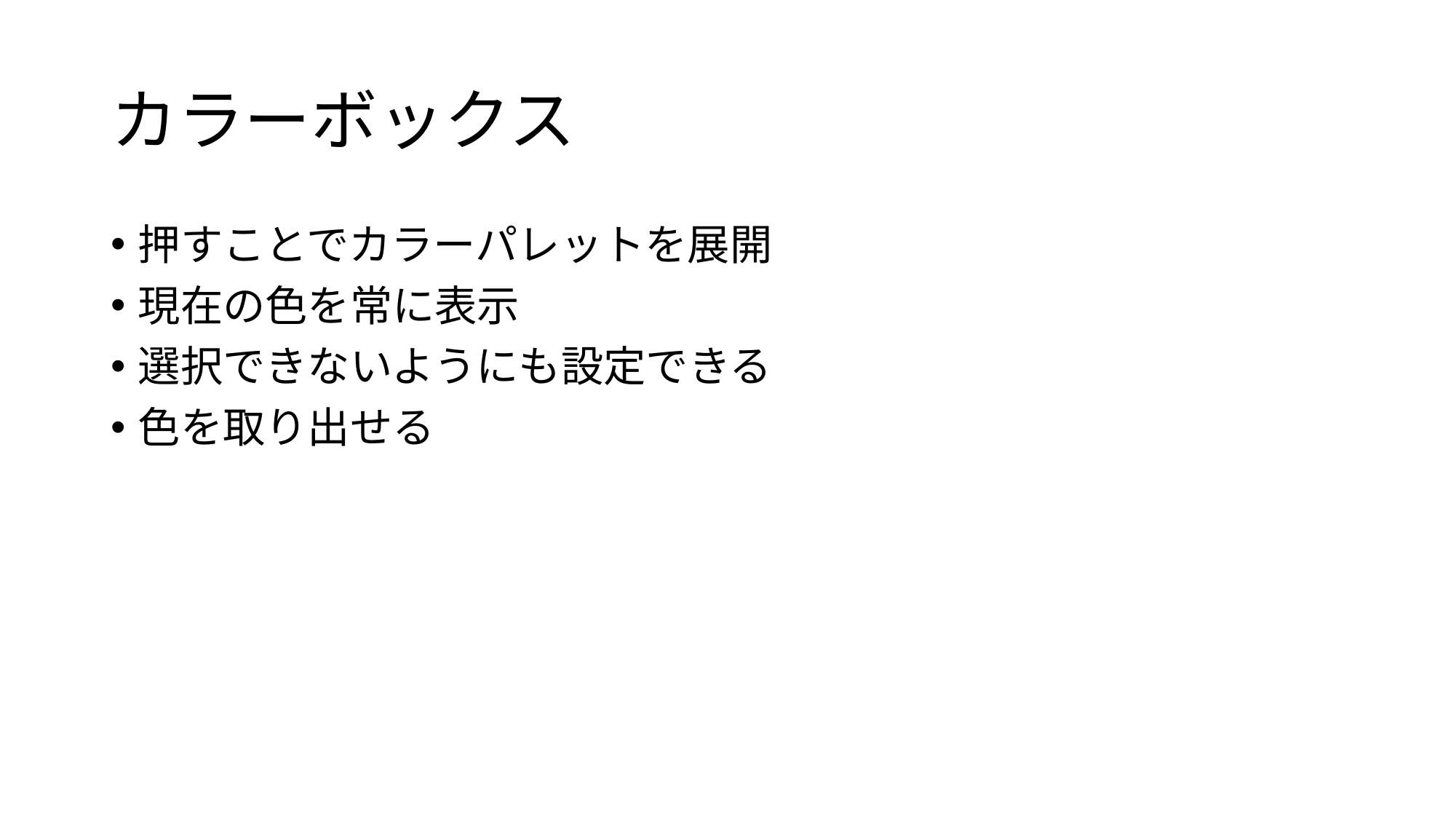

# カラーボックス
押すことでカラーパレットを展開
現在の色を常に表示
選択できないようにも設定できる
色を取り出せる